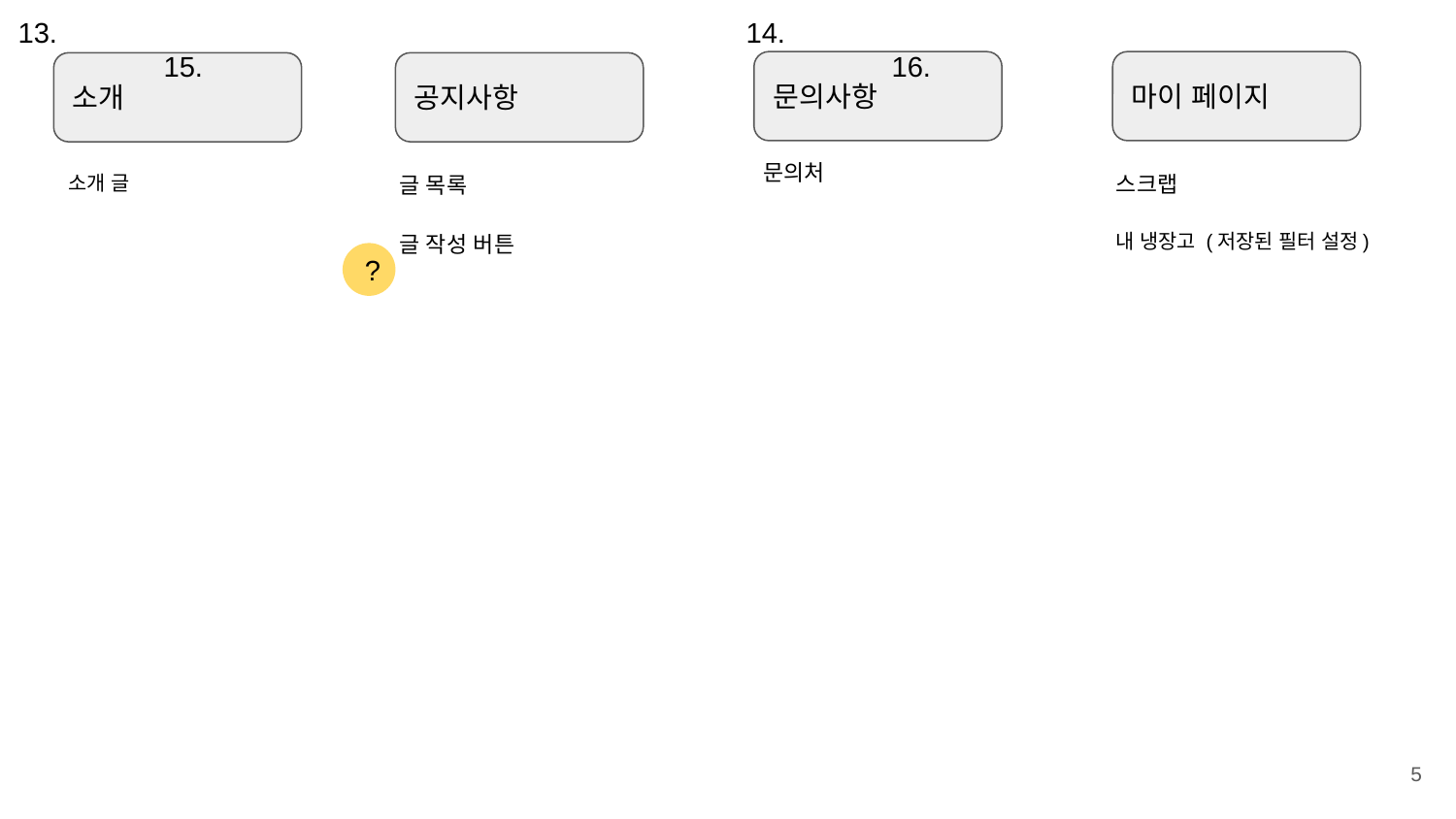

13.					14.					15.					16.
문의사항
마이 페이지
소개
공지사항
문의처

소개 글
스크랩
내 냉장고 (저장된 필터 설정)

글 목록
글 작성 버튼

?
5